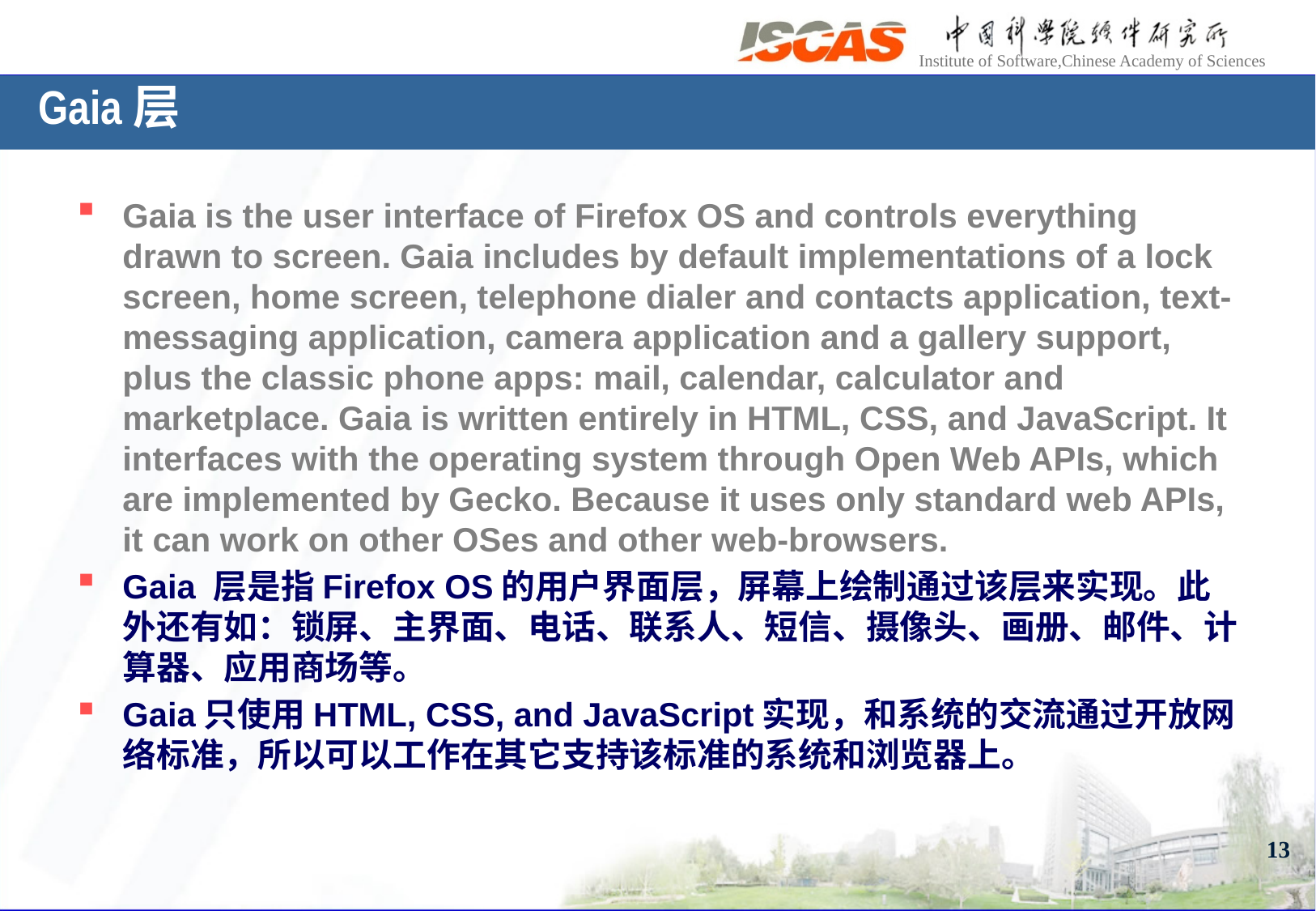

# Gaia层
Gaia is the user interface of Firefox OS and controls everything drawn to screen. Gaia includes by default implementations of a lock screen, home screen, telephone dialer and contacts application, text-messaging application, camera application and a gallery support, plus the classic phone apps: mail, calendar, calculator and marketplace. Gaia is written entirely in HTML, CSS, and JavaScript. It interfaces with the operating system through Open Web APIs, which are implemented by Gecko. Because it uses only standard web APIs, it can work on other OSes and other web-browsers.
Gaia 层是指Firefox OS的用户界面层，屏幕上绘制通过该层来实现。此外还有如：锁屏、主界面、电话、联系人、短信、摄像头、画册、邮件、计算器、应用商场等。
Gaia只使用HTML, CSS, and JavaScript实现，和系统的交流通过开放网络标准，所以可以工作在其它支持该标准的系统和浏览器上。

13